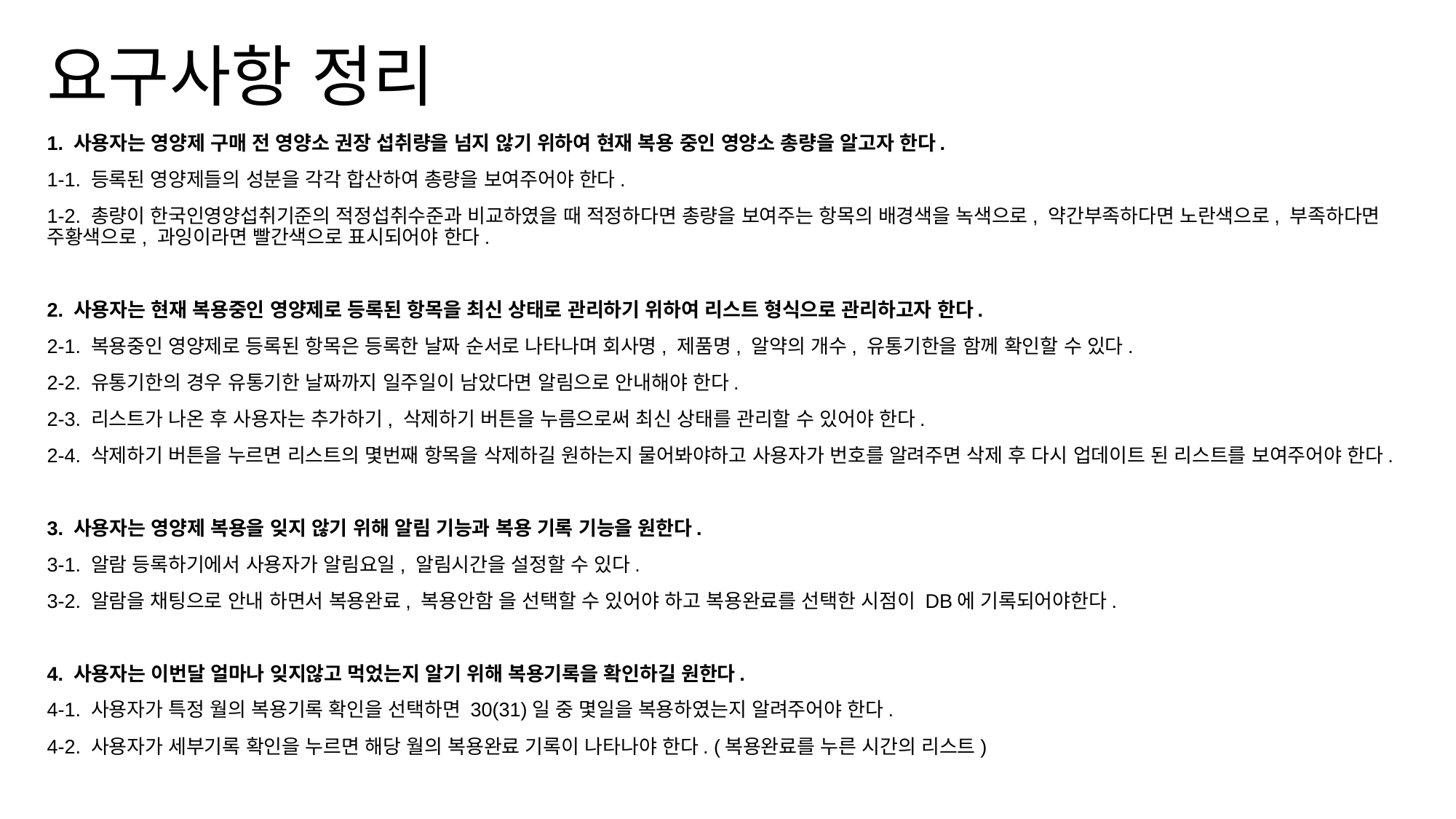

# 요구사항 정리
1. 사용자는 영양제 구매 전 영양소 권장 섭취량을 넘지 않기 위하여 현재 복용 중인 영양소 총량을 알고자 한다.
1-1. 등록된 영양제들의 성분을 각각 합산하여 총량을 보여주어야 한다.
1-2. 총량이 한국인영양섭취기준의 적정섭취수준과 비교하였을 때 적정하다면 총량을 보여주는 항목의 배경색을 녹색으로, 약간부족하다면 노란색으로, 부족하다면 주황색으로, 과잉이라면 빨간색으로 표시되어야 한다.

2. 사용자는 현재 복용중인 영양제로 등록된 항목을 최신 상태로 관리하기 위하여 리스트 형식으로 관리하고자 한다.
2-1. 복용중인 영양제로 등록된 항목은 등록한 날짜 순서로 나타나며 회사명, 제품명, 알약의 개수, 유통기한을 함께 확인할 수 있다.
2-2. 유통기한의 경우 유통기한 날짜까지 일주일이 남았다면 알림으로 안내해야 한다.
2-3. 리스트가 나온 후 사용자는 추가하기, 삭제하기 버튼을 누름으로써 최신 상태를 관리할 수 있어야 한다.
2-4. 삭제하기 버튼을 누르면 리스트의 몇번째 항목을 삭제하길 원하는지 물어봐야하고 사용자가 번호를 알려주면 삭제 후 다시 업데이트 된 리스트를 보여주어야 한다.

3. 사용자는 영양제 복용을 잊지 않기 위해 알림 기능과 복용 기록 기능을 원한다.
3-1. 알람 등록하기에서 사용자가 알림요일, 알림시간을 설정할 수 있다.
3-2. 알람을 채팅으로 안내 하면서 복용완료, 복용안함 을 선택할 수 있어야 하고 복용완료를 선택한 시점이 DB에 기록되어야한다.

4. 사용자는 이번달 얼마나 잊지않고 먹었는지 알기 위해 복용기록을 확인하길 원한다.
4-1. 사용자가 특정 월의 복용기록 확인을 선택하면 30(31)일 중 몇일을 복용하였는지 알려주어야 한다.
4-2. 사용자가 세부기록 확인을 누르면 해당 월의 복용완료 기록이 나타나야 한다. (복용완료를 누른 시간의 리스트)